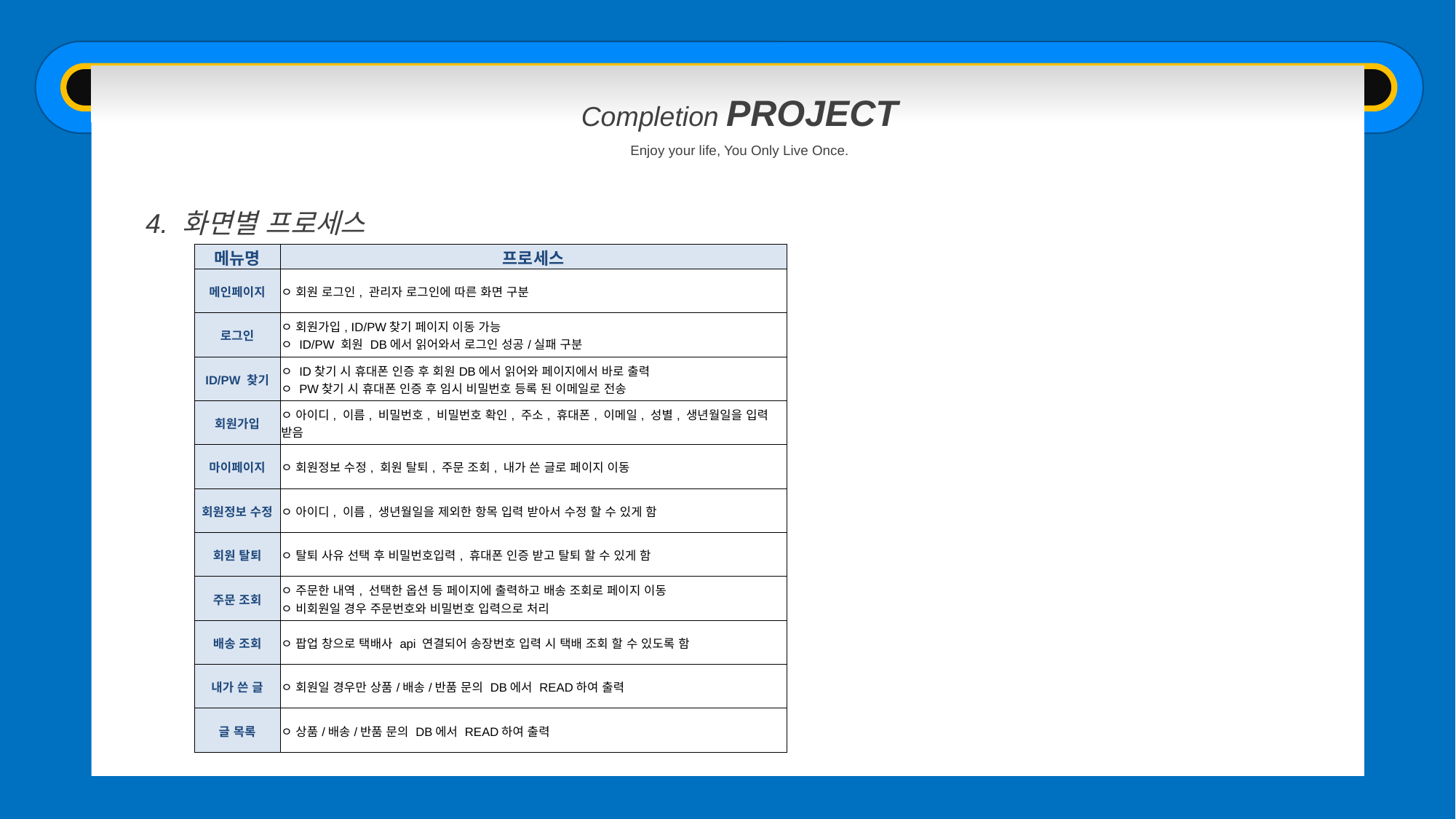

Completion PROJECT
Enjoy your life, You Only Live Once.

4. 화면별 프로세스

| 메뉴명 | 프로세스 |
| --- | --- |
| 메인페이지 | ㅇ 회원 로그인, 관리자 로그인에 따른 화면 구분 |
| 로그인 | ㅇ 회원가입, ID/PW찾기 페이지 이동 가능 ㅇ ID/PW 회원 DB에서 읽어와서 로그인 성공/실패 구분 |
| ID/PW 찾기 | ㅇ ID찾기 시 휴대폰 인증 후 회원DB에서 읽어와 페이지에서 바로 출력 ㅇ PW찾기 시 휴대폰 인증 후 임시 비밀번호 등록 된 이메일로 전송 |
| 회원가입 | ㅇ 아이디, 이름, 비밀번호, 비밀번호 확인, 주소, 휴대폰, 이메일, 성별, 생년월일을 입력 받음 |
| 마이페이지 | ㅇ 회원정보 수정, 회원 탈퇴, 주문 조회, 내가 쓴 글로 페이지 이동 |
| 회원정보 수정 | ㅇ 아이디, 이름, 생년월일을 제외한 항목 입력 받아서 수정 할 수 있게 함 |
| 회원 탈퇴 | ㅇ 탈퇴 사유 선택 후 비밀번호입력, 휴대폰 인증 받고 탈퇴 할 수 있게 함 |
| 주문 조회 | ㅇ 주문한 내역, 선택한 옵션 등 페이지에 출력하고 배송 조회로 페이지 이동 ㅇ 비회원일 경우 주문번호와 비밀번호 입력으로 처리 |
| 배송 조회 | ㅇ 팝업 창으로 택배사 api 연결되어 송장번호 입력 시 택배 조회 할 수 있도록 함 |
| 내가 쓴 글 | ㅇ 회원일 경우만 상품/배송/반품 문의 DB에서 READ하여 출력 |
| 글 목록 | ㅇ 상품/배송/반품 문의 DB에서 READ하여 출력 |